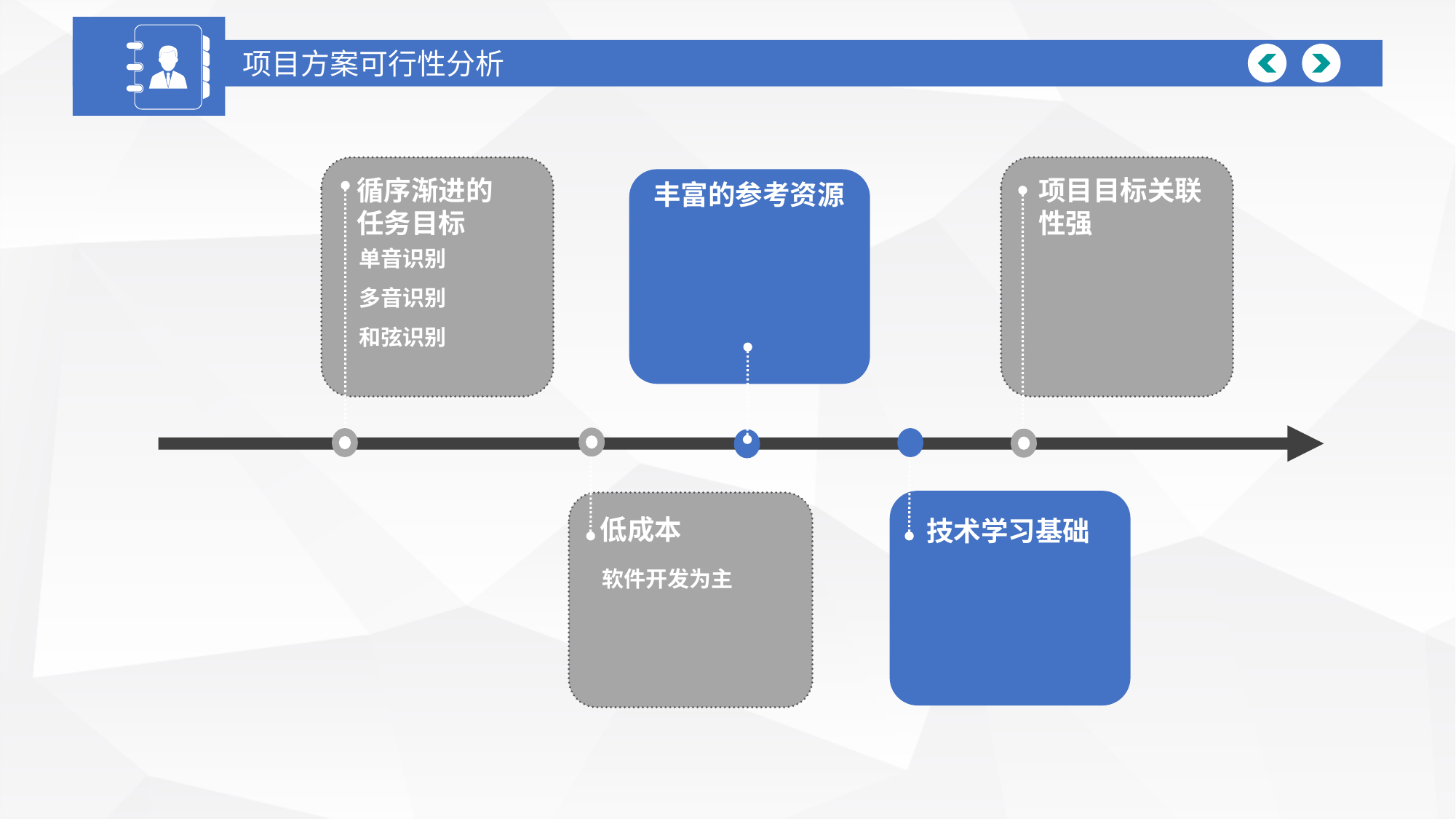

项目方案可行性分析

循序渐进的任务目标
项目目标关联性强

丰富的参考资源

单音识别
多音识别
和弦识别

低成本
技术学习基础
软件开发为主